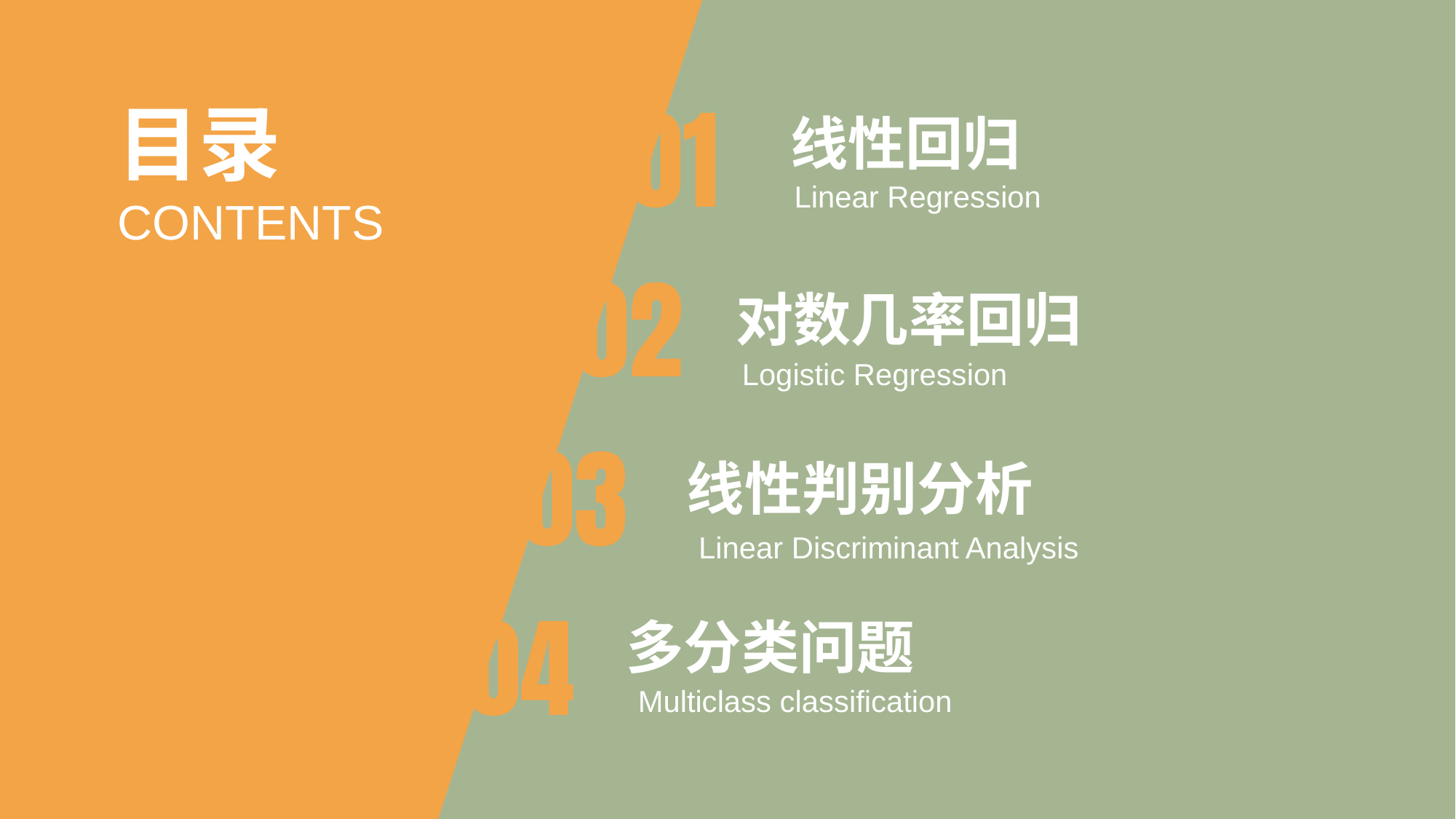

目录
CONTENTS
01
线性回归
Linear Regression
02
对数几率回归
Logistic Regression
03
线性判别分析

Linear Discriminant Analysis
04
多分类问题
Multiclass classification